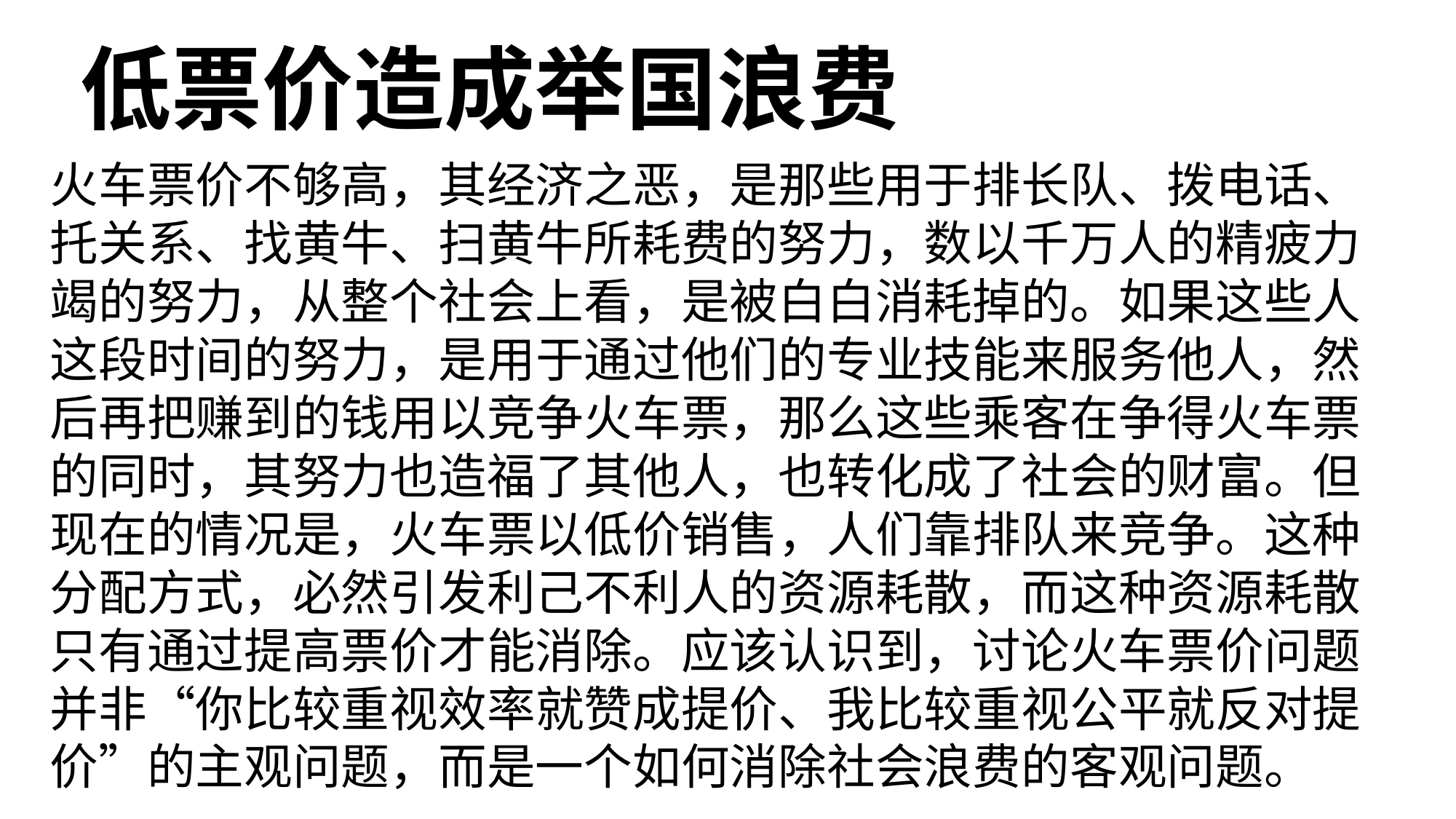

低票价造成举国浪费
火车票价不够高，其经济之恶，是那些用于排长队、拨电话、托关系、找黄牛、扫黄牛所耗费的努力，数以千万人的精疲力竭的努力，从整个社会上看，是被白白消耗掉的。如果这些人这段时间的努力，是用于通过他们的专业技能来服务他人，然后再把赚到的钱用以竞争火车票，那么这些乘客在争得火车票的同时，其努力也造福了其他人，也转化成了社会的财富。但现在的情况是，火车票以低价销售，人们靠排队来竞争。这种分配方式，必然引发利己不利人的资源耗散，而这种资源耗散只有通过提高票价才能消除。应该认识到，讨论火车票价问题并非“你比较重视效率就赞成提价、我比较重视公平就反对提价”的主观问题，而是一个如何消除社会浪费的客观问题。